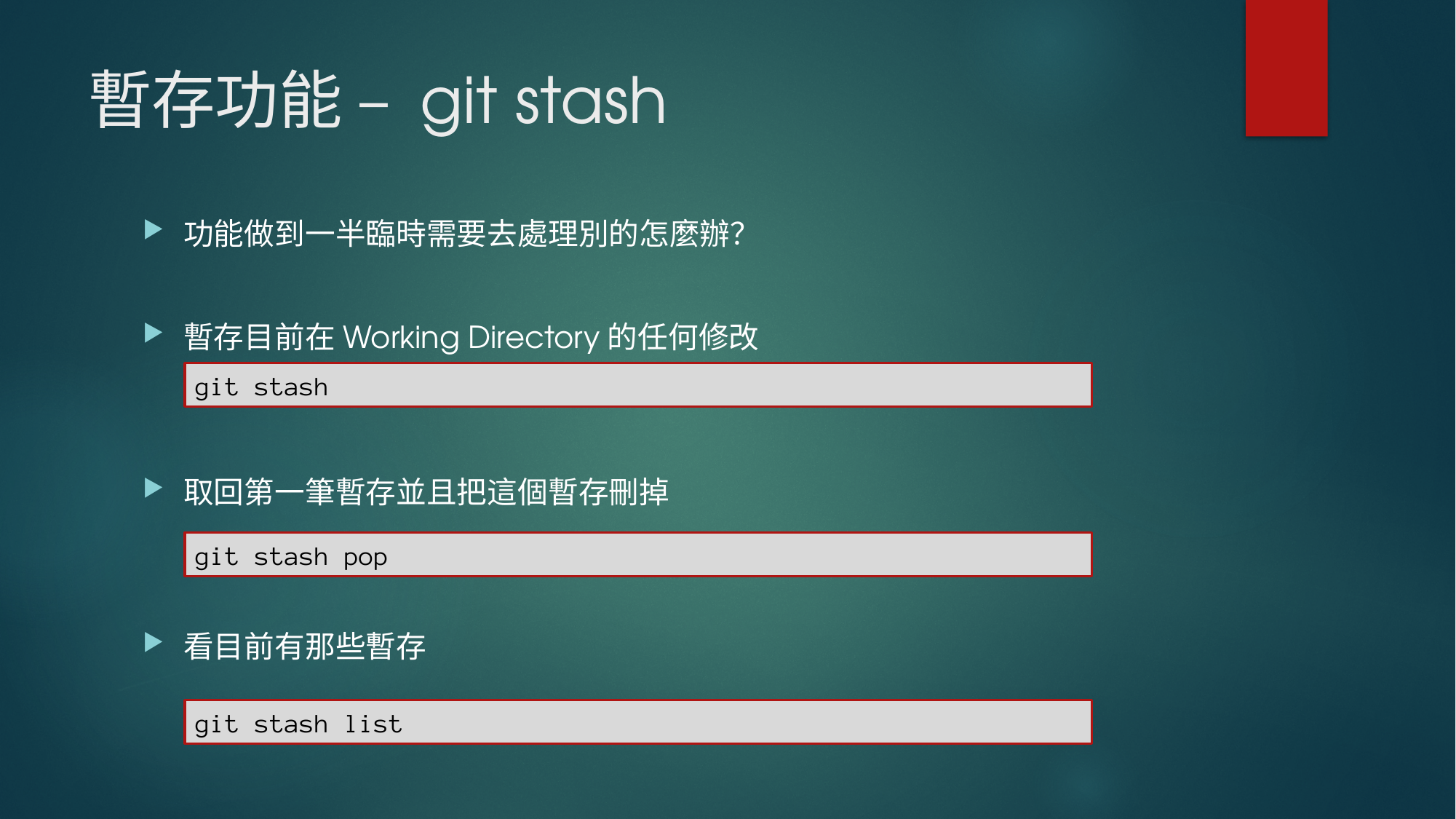

# 暫存功能 – git stash
功能做到一半臨時需要去處理別的怎麼辦？

暫存目前在Working Directory的任何修改

取回第一筆暫存並且把這個暫存刪掉

看目前有那些暫存
git stash
git stash pop
git stash list